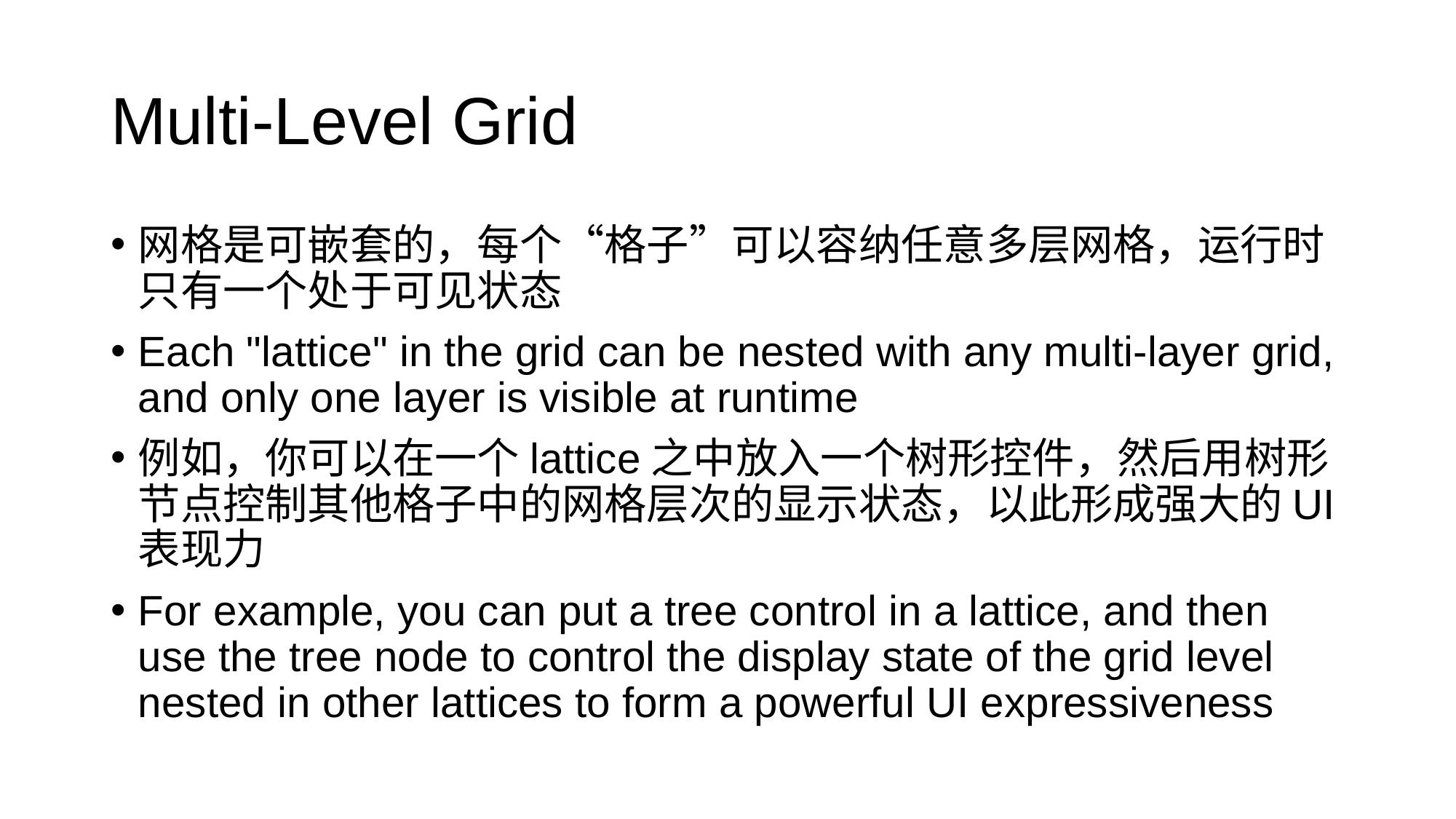

# Multi-Level Grid
网格是可嵌套的，每个“格子”可以容纳任意多层网格，运行时只有一个处于可见状态
Each "lattice" in the grid can be nested with any multi-layer grid, and only one layer is visible at runtime
例如，你可以在一个lattice之中放入一个树形控件，然后用树形节点控制其他格子中的网格层次的显示状态，以此形成强大的UI表现力
For example, you can put a tree control in a lattice, and then use the tree node to control the display state of the grid level nested in other lattices to form a powerful UI expressiveness